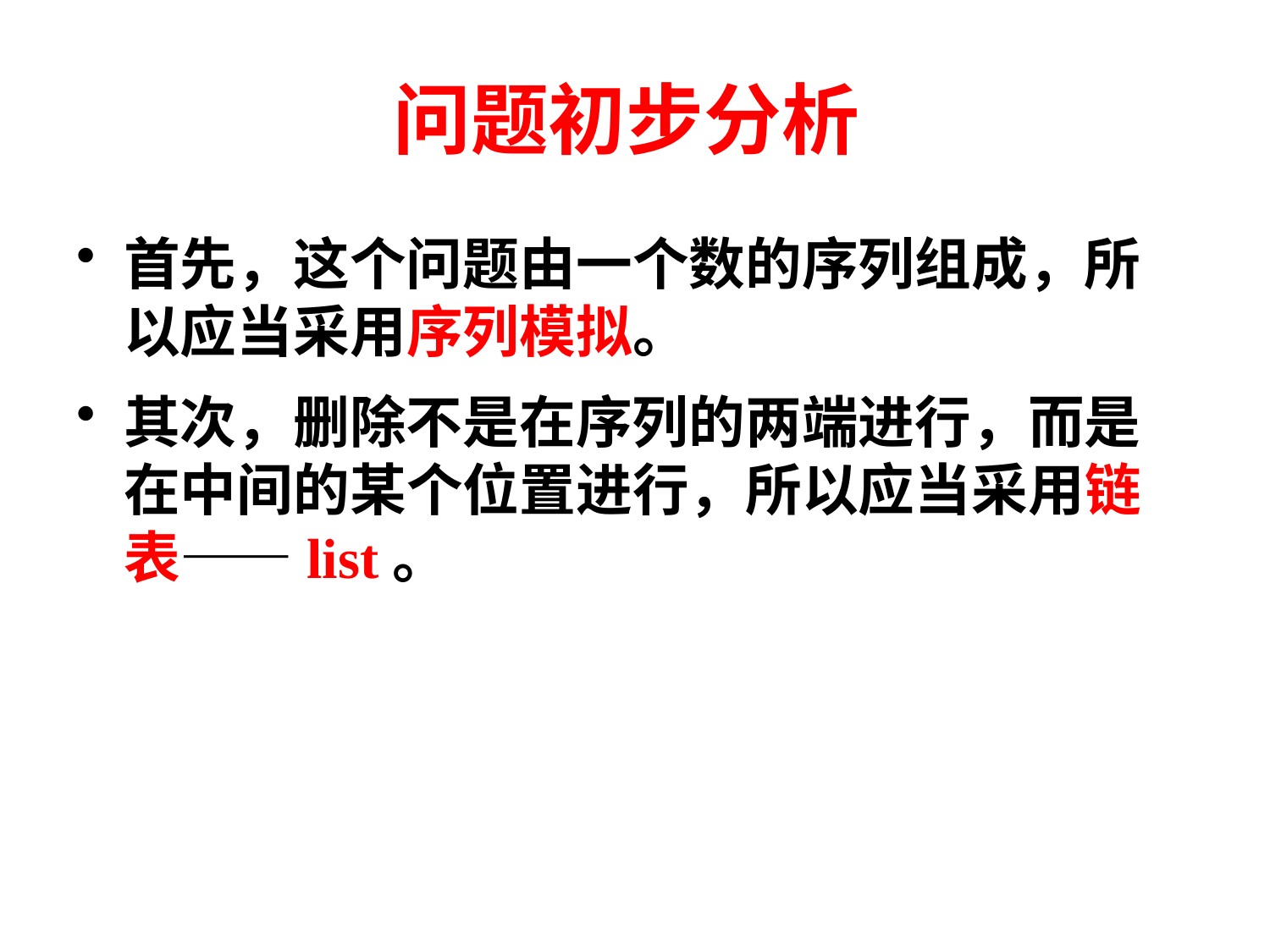

# 问题初步分析
首先，这个问题由一个数的序列组成，所以应当采用序列模拟。
其次，删除不是在序列的两端进行，而是在中间的某个位置进行，所以应当采用链表——list。